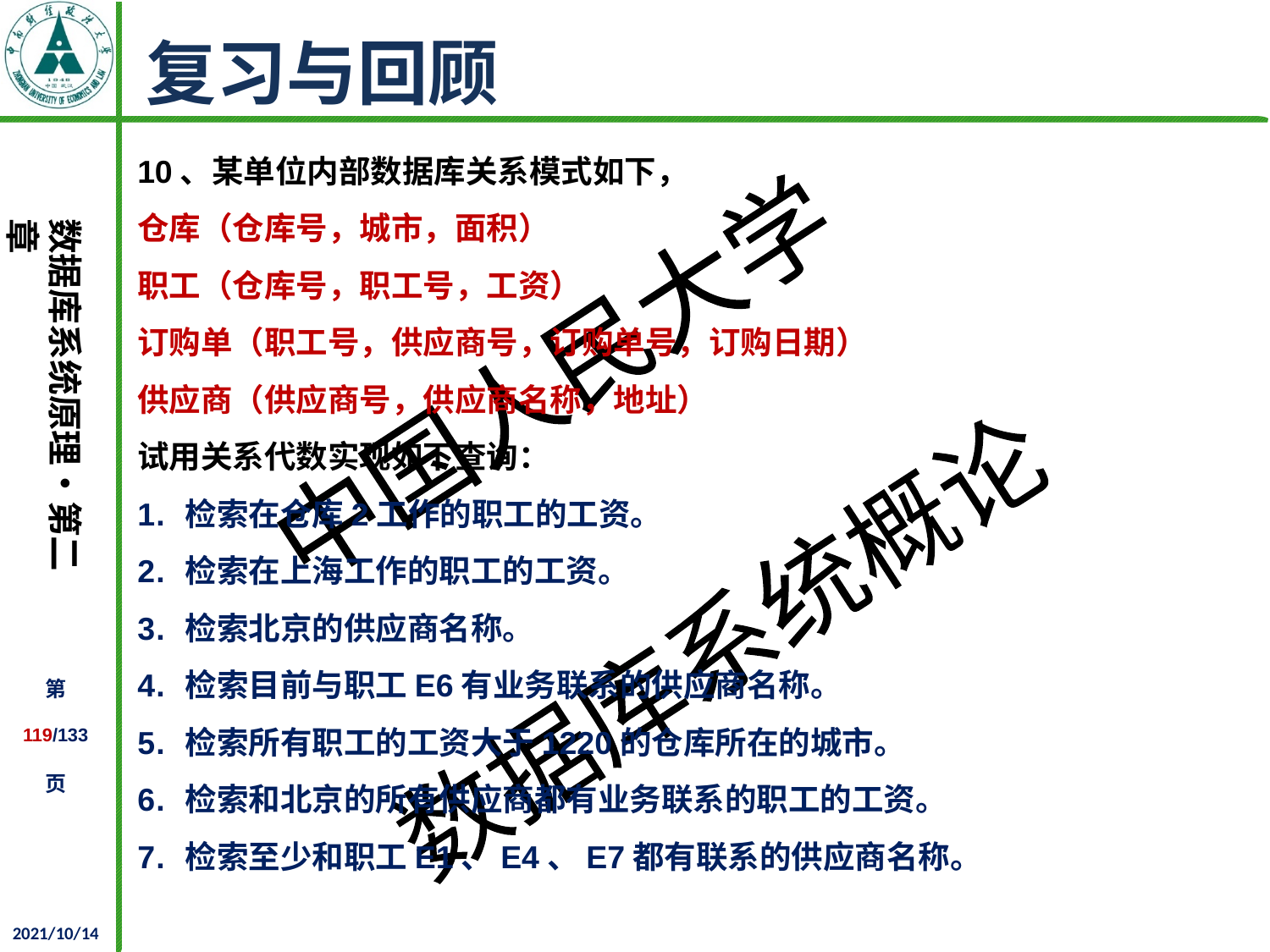

# 复习与回顾
10、某单位内部数据库关系模式如下，
仓库（仓库号，城市，面积）
职工（仓库号，职工号，工资）
订购单（职工号，供应商号，订购单号，订购日期）
供应商（供应商号，供应商名称，地址）
试用关系代数实现如下查询：
检索在仓库2工作的职工的工资。
检索在上海工作的职工的工资。
检索北京的供应商名称。
检索目前与职工E6有业务联系的供应商名称。
检索所有职工的工资大于1220的仓库所在的城市。
检索和北京的所有供应商都有业务联系的职工的工资。
检索至少和职工E1、E4、E7都有联系的供应商名称。
2021/10/14